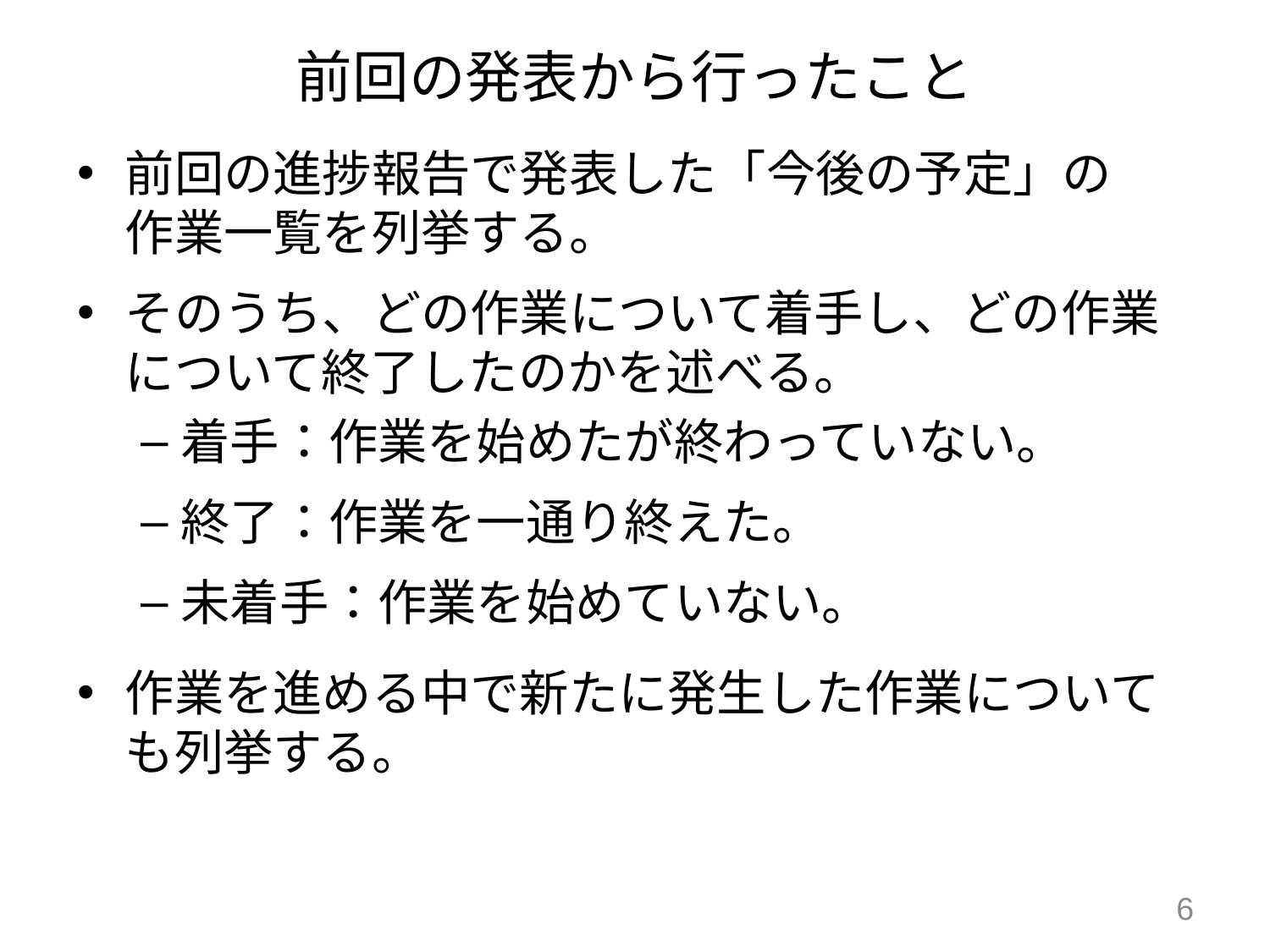

# 前回の発表から行ったこと
前回の進捗報告で発表した「今後の予定」の
作業一覧を列挙する。
そのうち、どの作業について着手し、どの作業について終了したのかを述べる。
着手：作業を始めたが終わっていない。
終了：作業を一通り終えた。
未着手：作業を始めていない。
作業を進める中で新たに発生した作業についても列挙する。

6